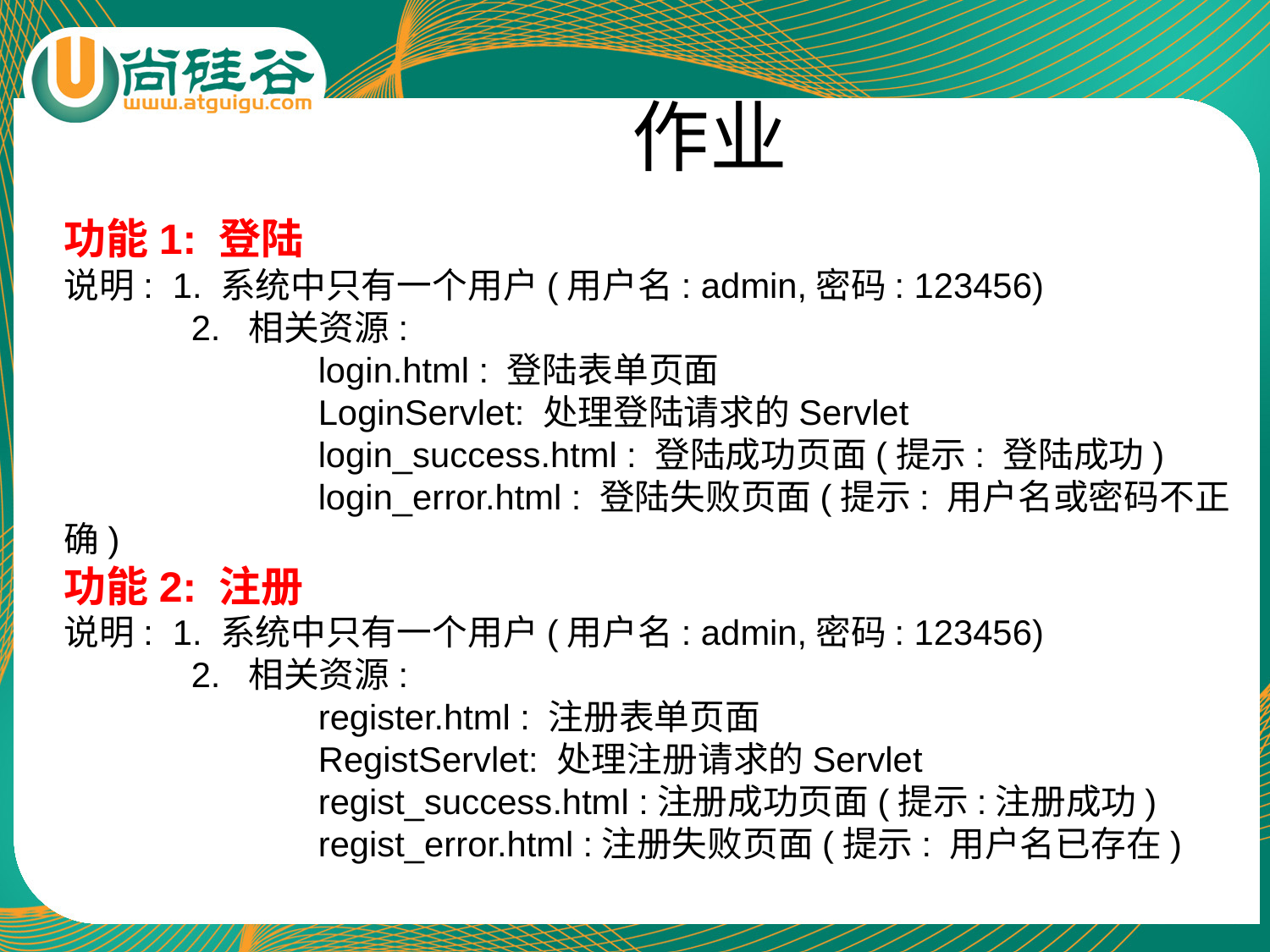

# 作业
功能1: 登陆
说明:  1. 系统中只有一个用户(用户名: admin,密码: 123456)
	2.  相关资源:
		login.html : 登陆表单页面
		LoginServlet: 处理登陆请求的Servlet
		login_success.html : 登陆成功页面(提示: 登陆成功)
		login_error.html : 登陆失败页面(提示: 用户名或密码不正确)
功能2: 注册
说明:  1. 系统中只有一个用户(用户名: admin,密码: 123456)
	2.  相关资源:
		register.html : 注册表单页面
		RegistServlet: 处理注册请求的Servlet
		regist_success.html :注册成功页面(提示:注册成功)
		regist_error.html :注册失败页面(提示: 用户名已存在)